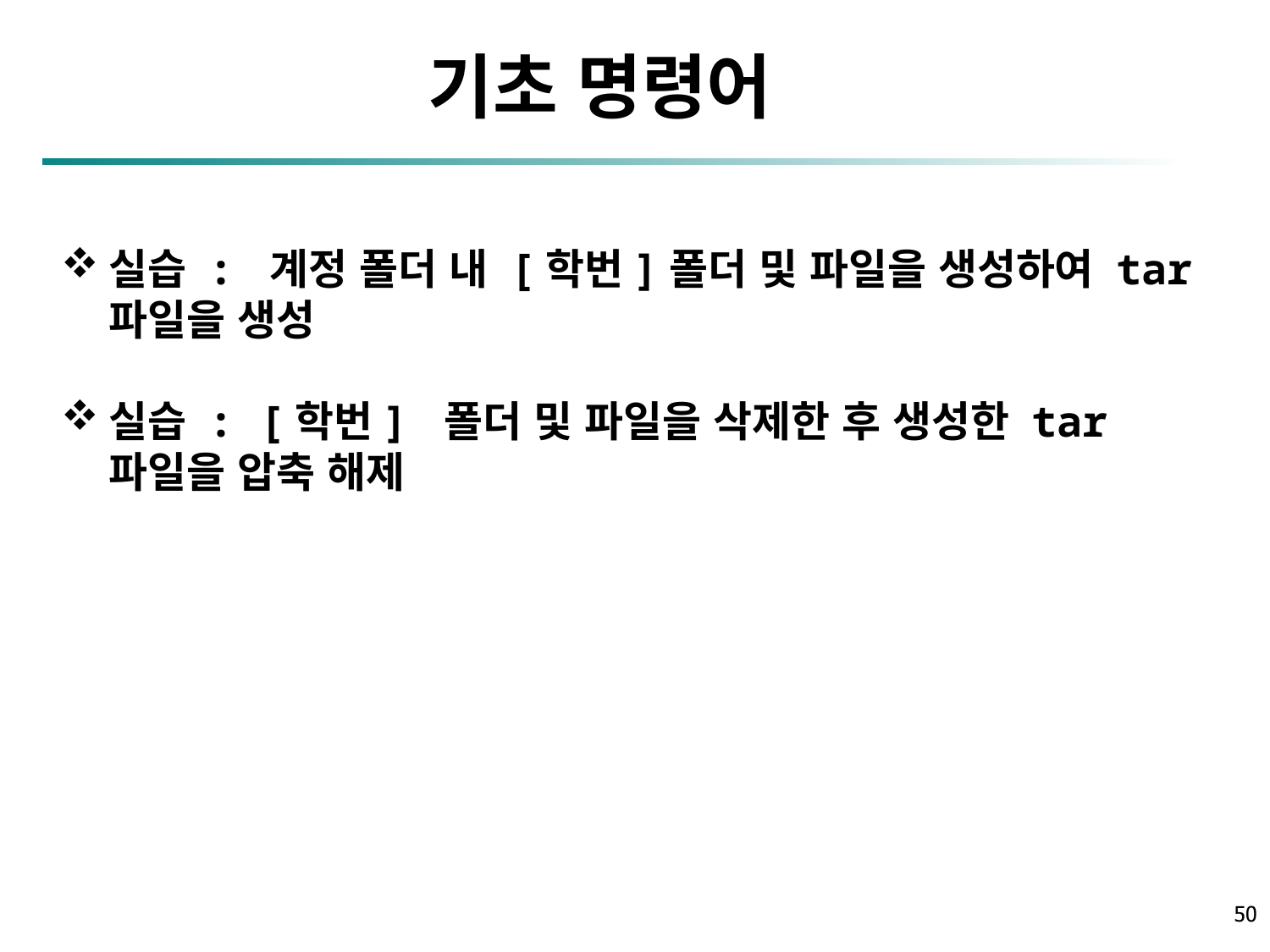

파일 편집 : VI 에디터
기초 명령어
실습 : 계정 폴더 내 [학번]폴더 및 파일을 생성하여 tar 파일을 생성

실습 : [학번] 폴더 및 파일을 삭제한 후 생성한 tar 파일을 압축 해제
50